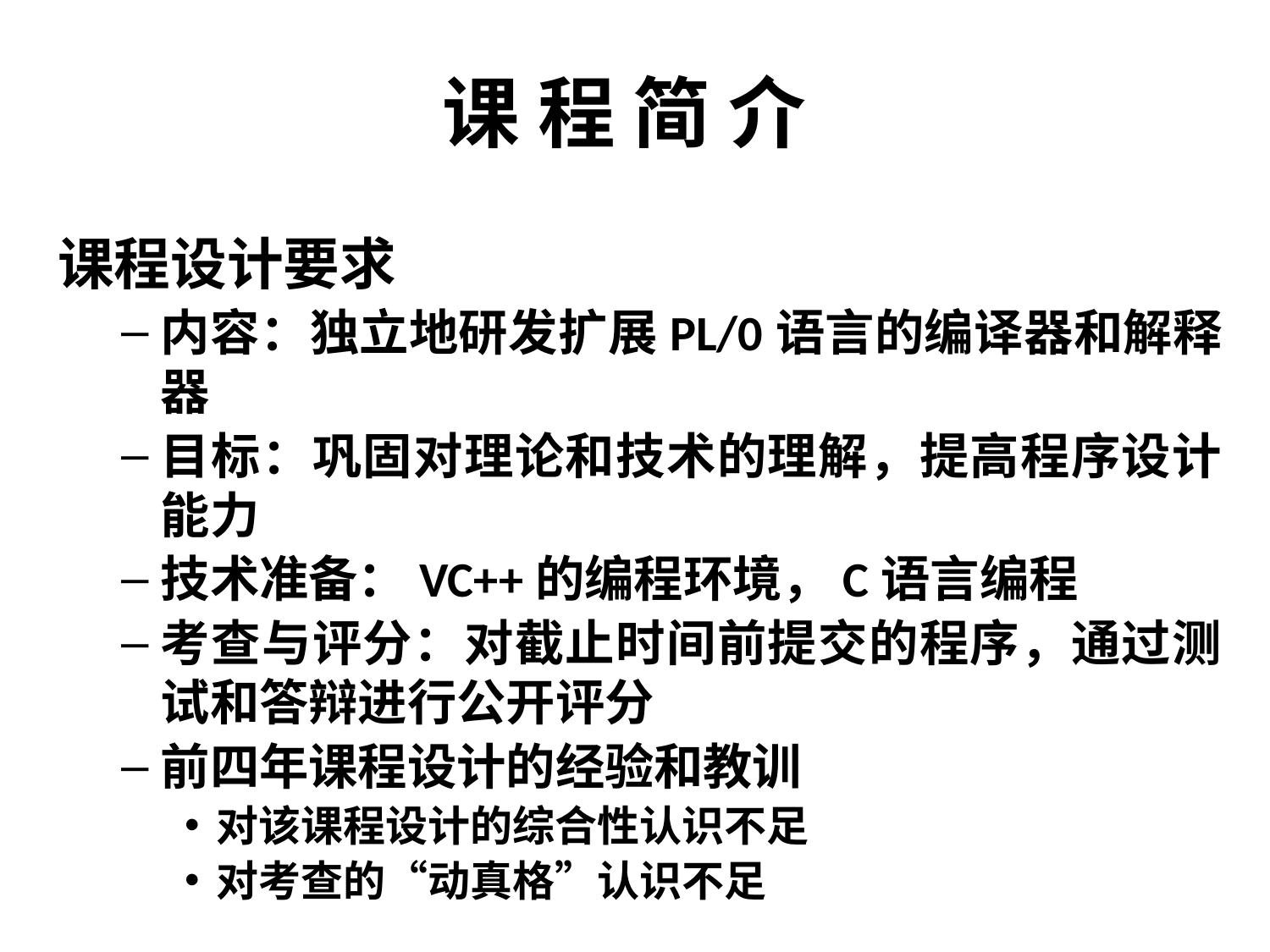

# 课 程 简 介
课程设计要求
内容：独立地研发扩展PL/0语言的编译器和解释器
目标：巩固对理论和技术的理解，提高程序设计能力
技术准备：VC++的编程环境，C语言编程
考查与评分：对截止时间前提交的程序，通过测试和答辩进行公开评分
前四年课程设计的经验和教训
对该课程设计的综合性认识不足
对考查的“动真格”认识不足